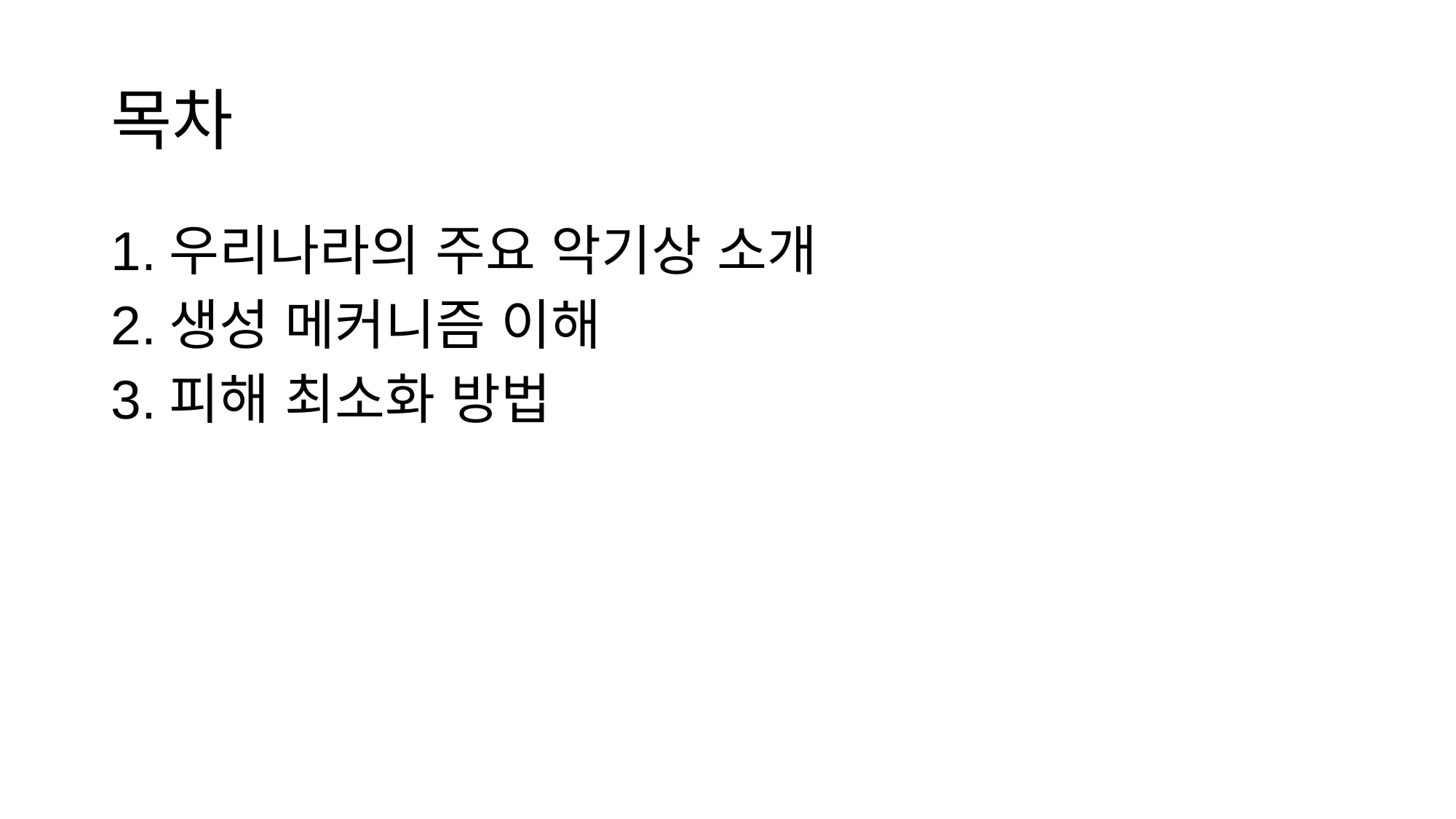

# 목차
1.우리나라의 주요 악기상 소개
2.생성 메커니즘 이해
3.피해 최소화 방법